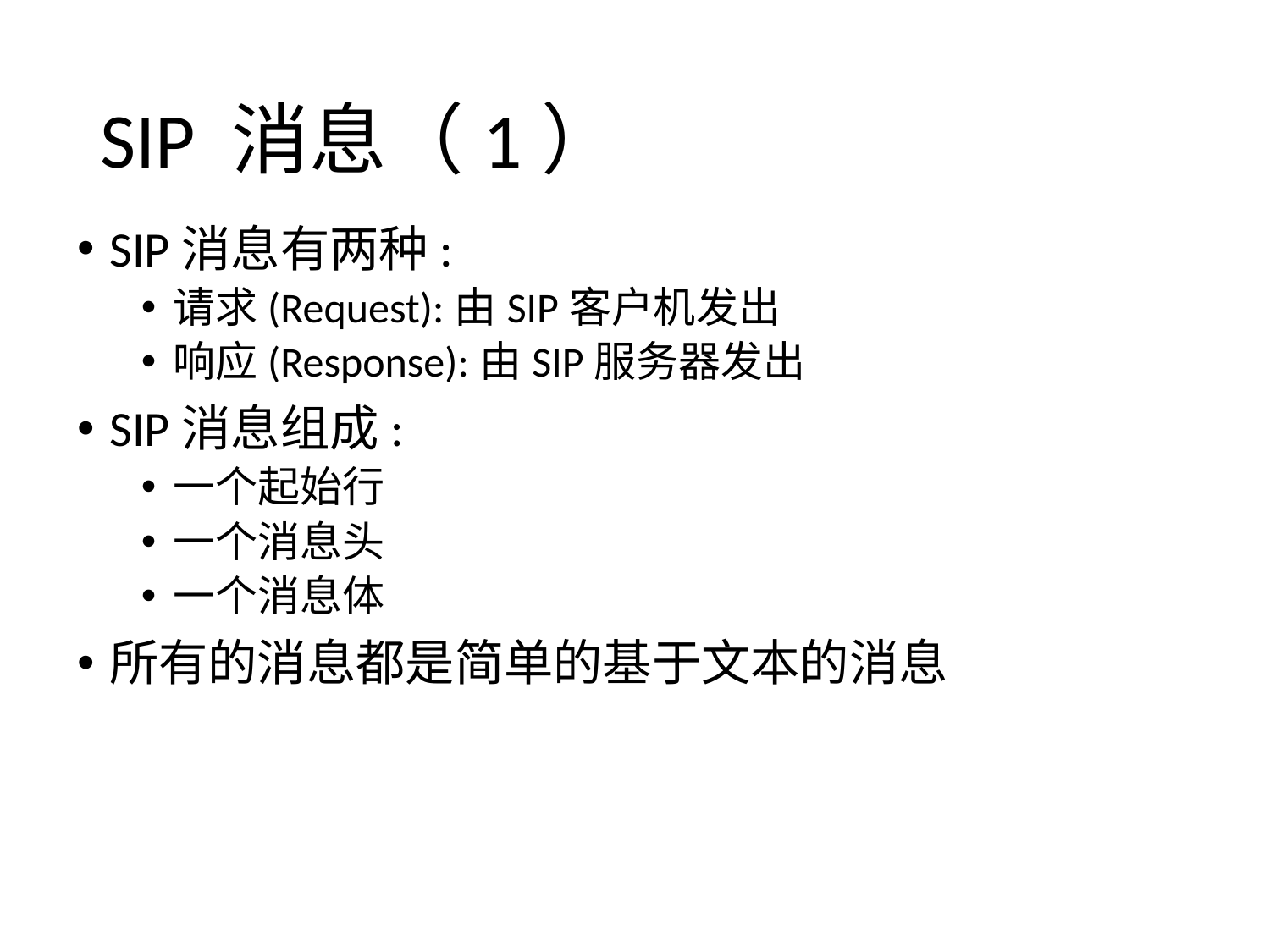

# SIP 消息（1）
SIP消息有两种:
请求(Request):由SIP客户机发出
响应(Response):由SIP服务器发出
SIP消息组成:
一个起始行
一个消息头
一个消息体
所有的消息都是简单的基于文本的消息